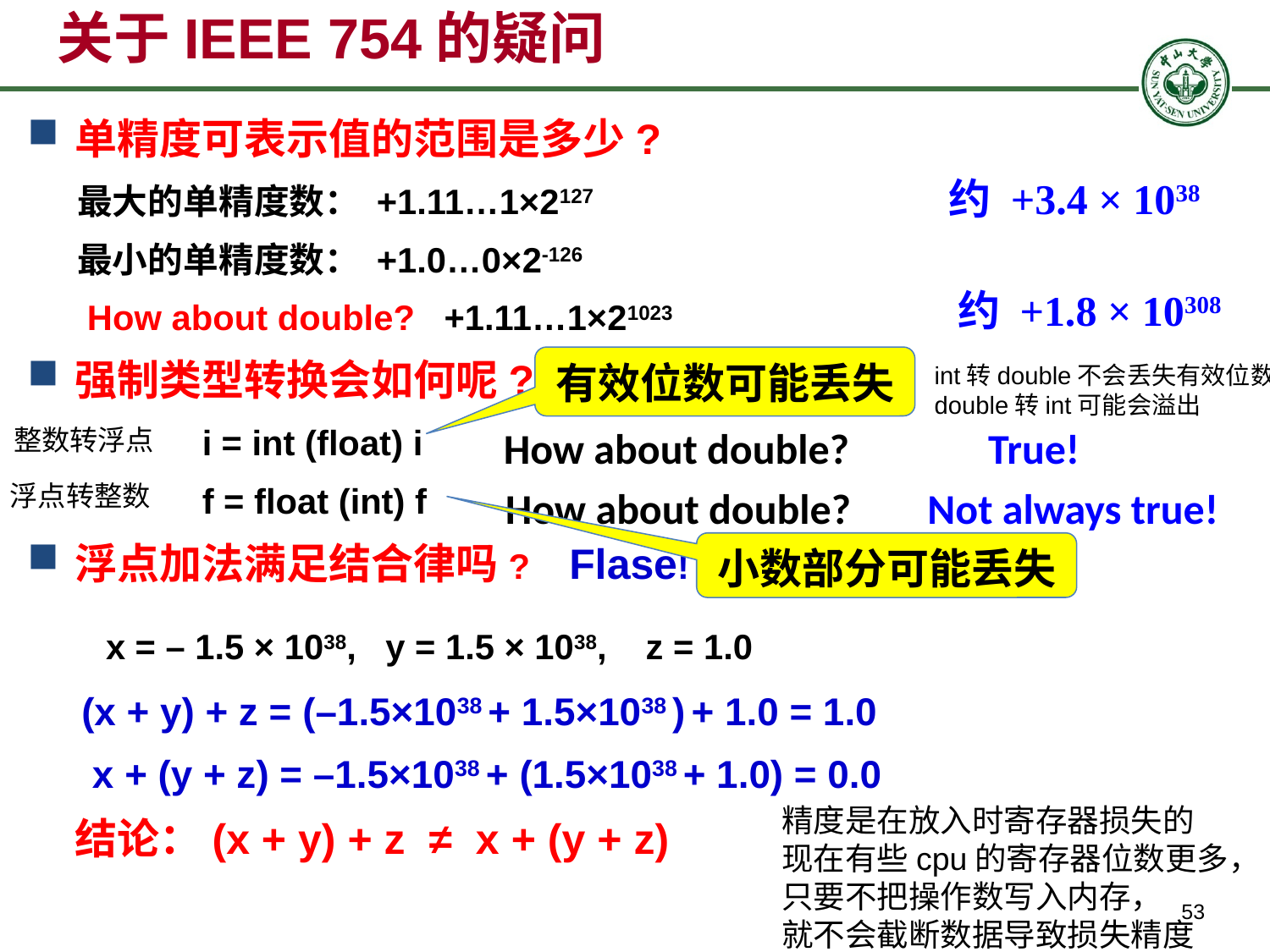

# 关于IEEE 754的疑问
单精度可表示值的范围是多少?
最大的单精度数： +1.11…1×2127
最小的单精度数： +1.0…0×2-126
 How about double?   +1.11…1×21023
强制类型转换会如何呢?
		i = int (float) i
		f = float (int) f
浮点加法满足结合律吗?    Flase!
     x = – 1.5 × 1038,   y = 1.5 × 1038,    z = 1.0
     (x + y) + z = (–1.5×1038 + 1.5×1038 ) + 1.0 = 1.0
      x + (y + z) = –1.5×1038 + (1.5×1038 + 1.0) = 0.0
	结论：(x + y) + z  ≠  x + (y + z)
约 +3.4 × 1038
约 +1.8 × 10308
有效位数可能丢失
int转double不会丢失有效位数
double转int可能会溢出
整数转浮点
How about double?
True!
浮点转整数
How about double?
Not always true!
小数部分可能丢失
精度是在放入时寄存器损失的
现在有些cpu的寄存器位数更多，
只要不把操作数写入内存，
就不会截断数据导致损失精度